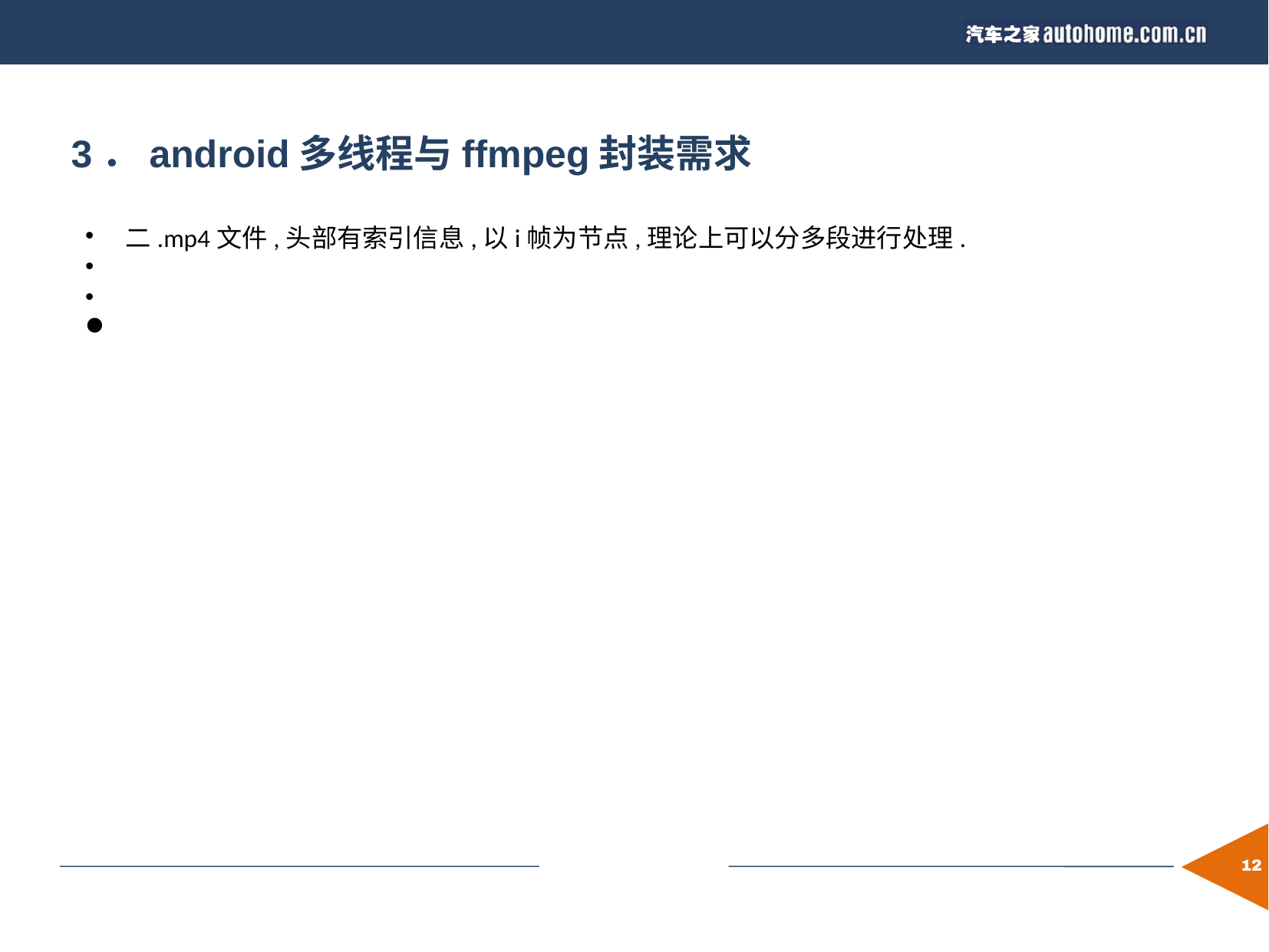

3．android多线程与ffmpeg封装需求
二.mp4文件,头部有索引信息,以i帧为节点,理论上可以分多段进行处理.

12